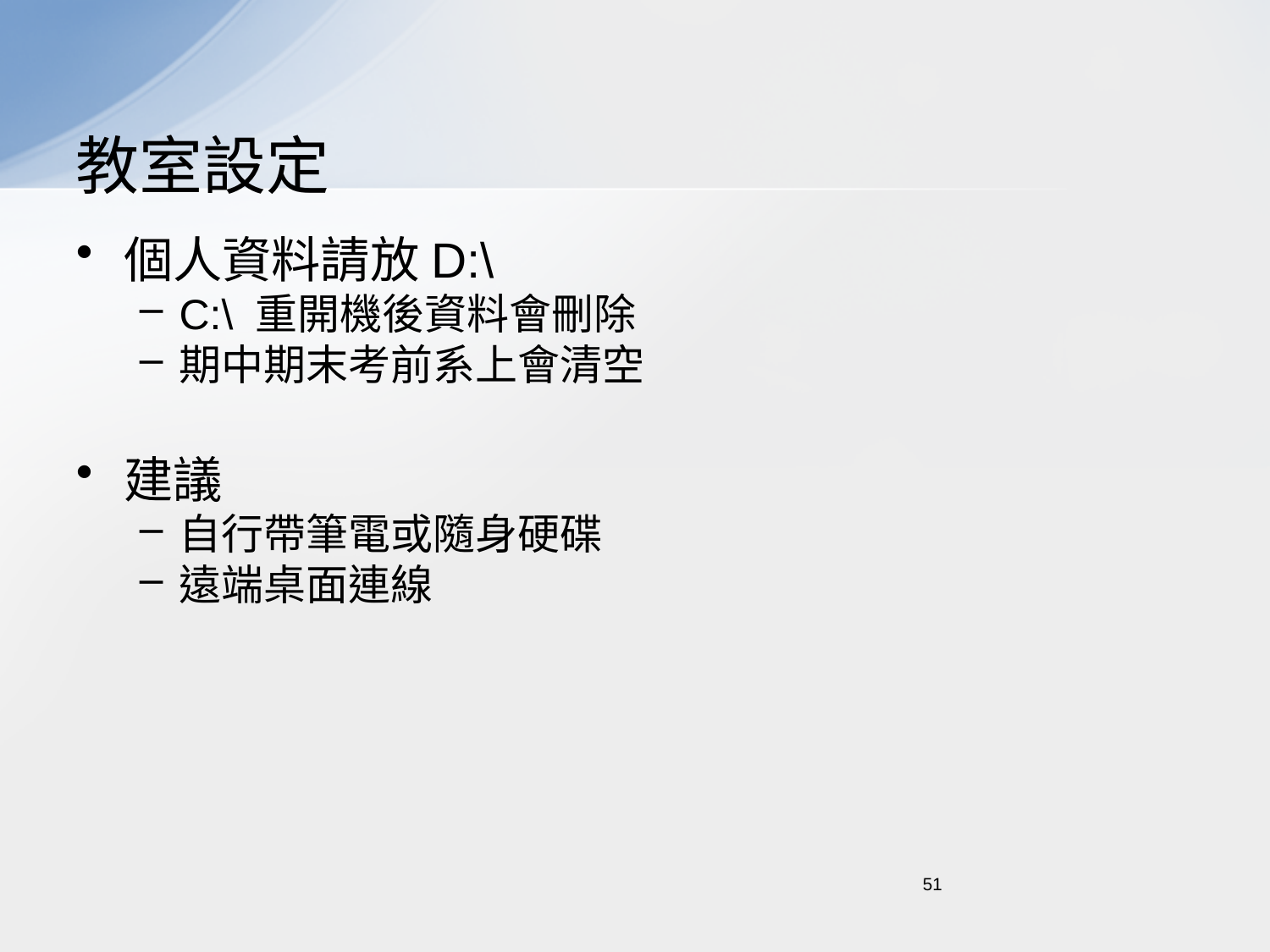

# 教室設定
個人資料請放D:\
C:\ 重開機後資料會刪除
期中期末考前系上會清空

建議
自行帶筆電或隨身硬碟
遠端桌面連線

51